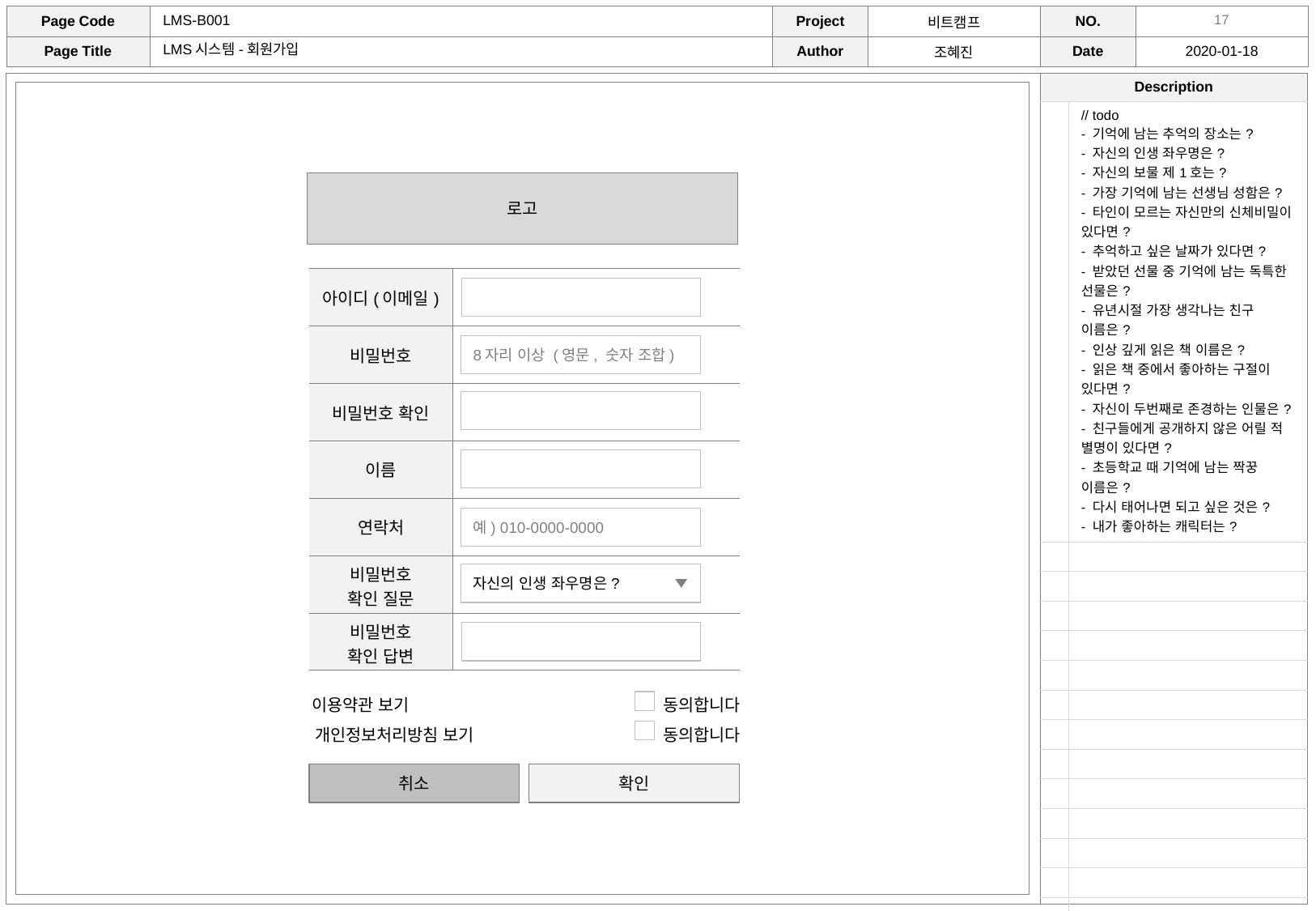

LMS-B001
LMS시스템-회원가입

|  | // todo - 기억에 남는 추억의 장소는? - 자신의 인생 좌우명은? - 자신의 보물 제1호는? - 가장 기억에 남는 선생님 성함은? - 타인이 모르는 자신만의 신체비밀이 있다면? - 추억하고 싶은 날짜가 있다면? - 받았던 선물 중 기억에 남는 독특한 선물은? - 유년시절 가장 생각나는 친구 이름은? - 인상 깊게 읽은 책 이름은? - 읽은 책 중에서 좋아하는 구절이 있다면? - 자신이 두번째로 존경하는 인물은? - 친구들에게 공개하지 않은 어릴 적 별명이 있다면? - 초등학교 때 기억에 남는 짝꿍 이름은? - 다시 태어나면 되고 싶은 것은? - 내가 좋아하는 캐릭터는? |
| --- | --- |
|  |  |
|  |  |
|  |  |
|  |  |
|  |  |
|  |  |
|  |  |
|  |  |
|  |  |
|  |  |
|  |  |
|  |  |
|  |  |
|  |  |
|  |  |
|  |  |
|  |  |
|  |  |
|  |  |
|  |  |
|  |  |
|  |  |
|  |  |
|  |  |
로고
| 아이디(이메일) |  |
| --- | --- |
| 비밀번호 |  |
| 비밀번호 확인 |  |
| 이름 |  |
| 연락처 |  |
| 비밀번호 확인 질문 |  |
| 비밀번호 확인 답변 |  |

8자리 이상 (영문, 숫자 조합)

예) 010-0000-0000
자신의 인생 좌우명은?

이용약관 보기
동의합니다

개인정보처리방침 보기
동의합니다

취소
확인